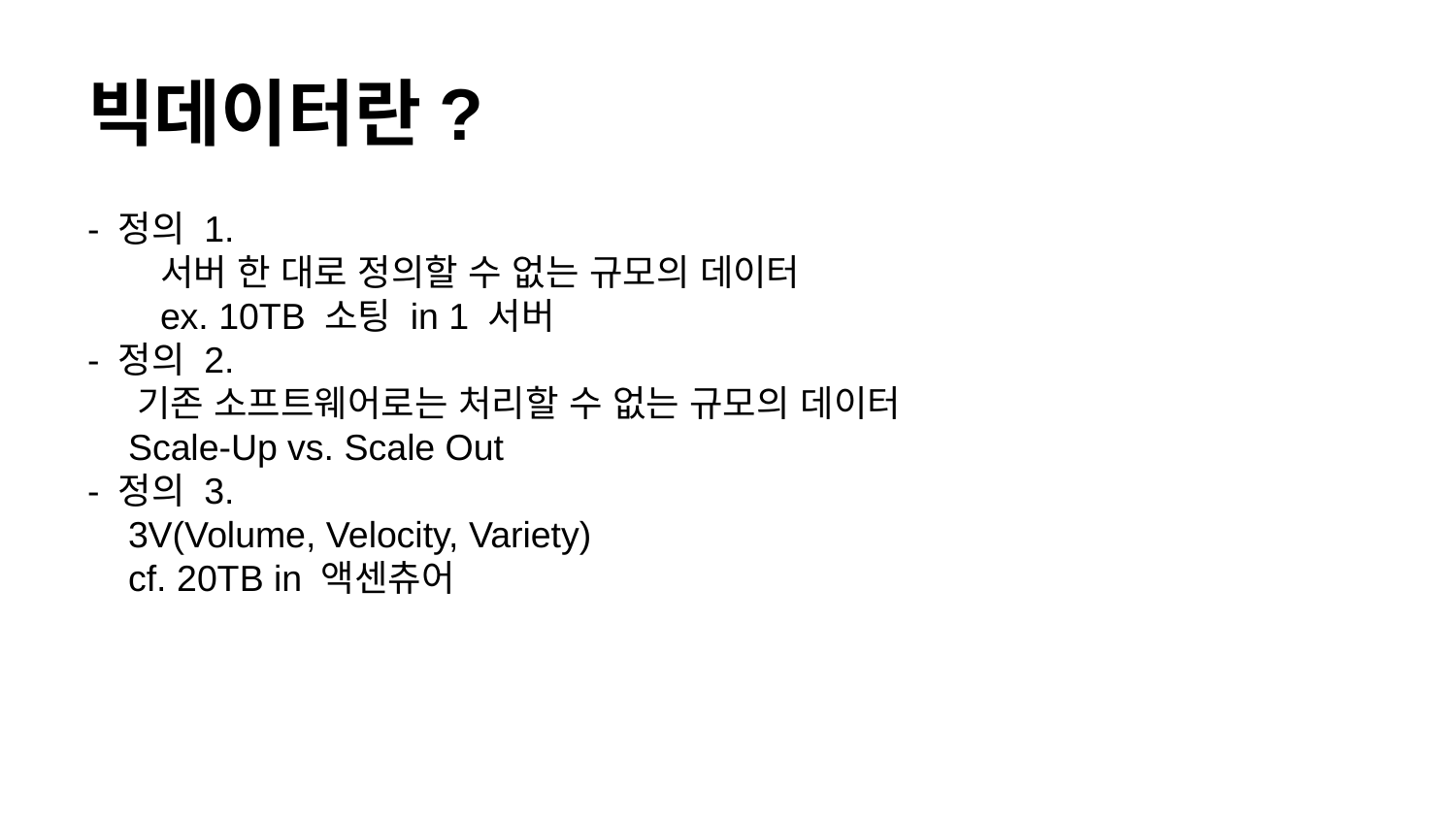

# 빅데이터란?
- 정의 1.
서버 한 대로 정의할 수 없는 규모의 데이터
ex. 10TB 소팅 in 1 서버
- 정의 2.
    기존 소프트웨어로는 처리할 수 없는 규모의 데이터
    Scale-Up vs. Scale Out
- 정의 3.
    3V(Volume, Velocity, Variety)
    cf. 20TB in 액센츄어